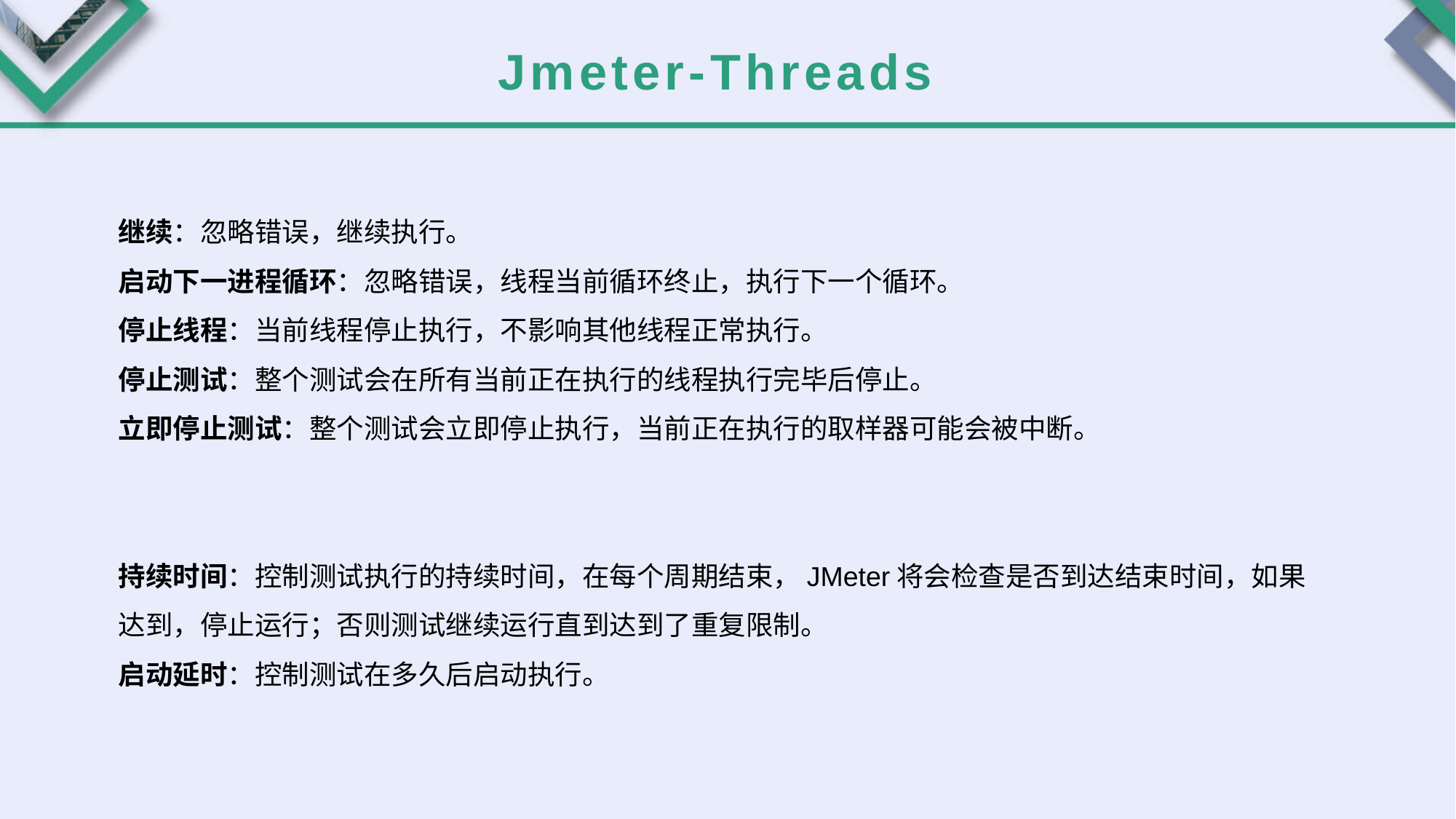

Jmeter-Threads
继续：忽略错误，继续执行。
启动下一进程循环：忽略错误，线程当前循环终止，执行下一个循环。
停止线程：当前线程停止执行，不影响其他线程正常执行。
停止测试：整个测试会在所有当前正在执行的线程执行完毕后停止。
立即停止测试：整个测试会立即停止执行，当前正在执行的取样器可能会被中断。

持续时间：控制测试执行的持续时间，在每个周期结束，JMeter将会检查是否到达结束时间，如果达到，停止运行；否则测试继续运行直到达到了重复限制。
启动延时：控制测试在多久后启动执行。